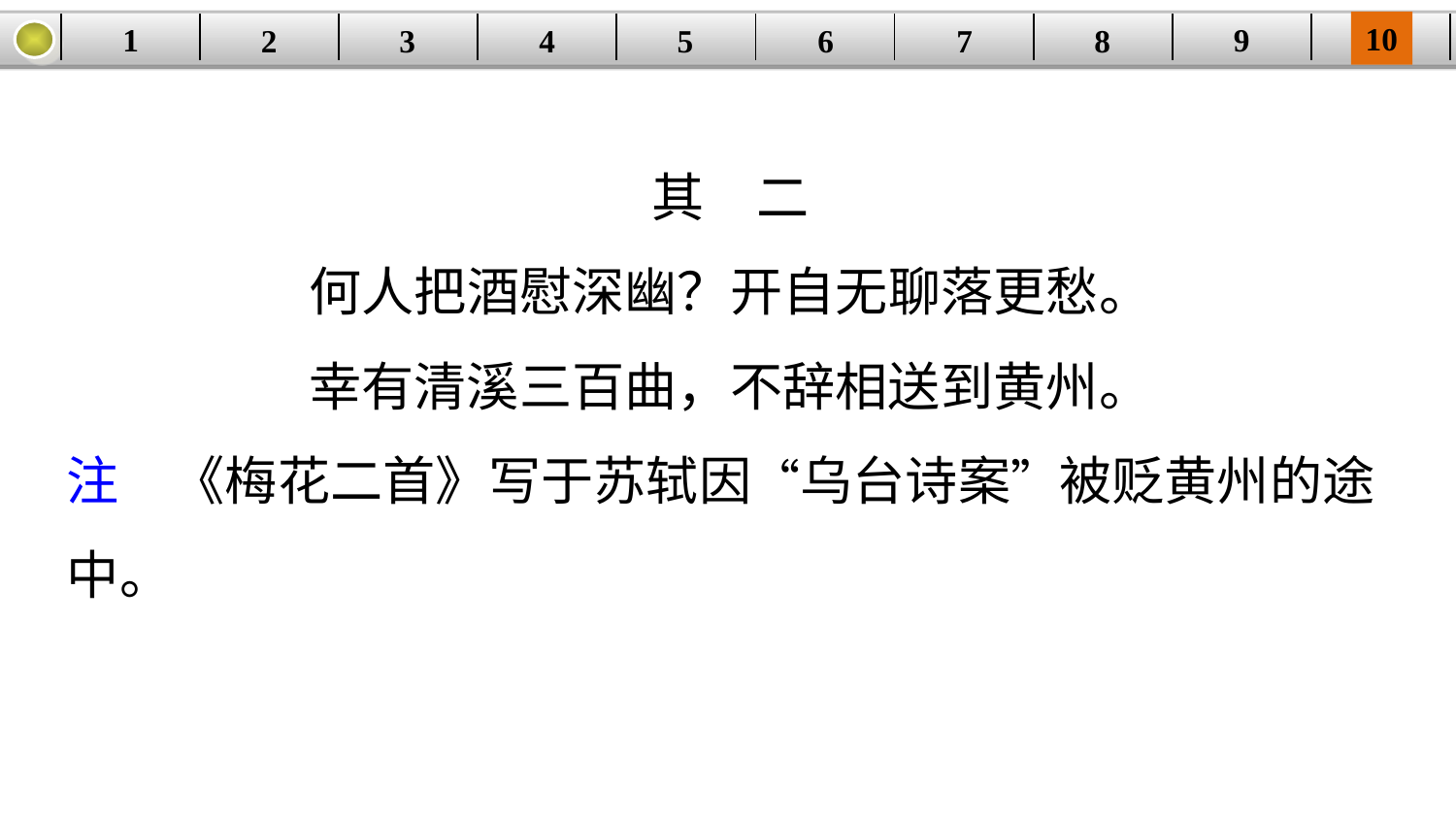

10

9
1
3
4
5
6
8
2
|  |  |  |  |  |  |  |  |  |  |
| --- | --- | --- | --- | --- | --- | --- | --- | --- | --- |
7

其　二
何人把酒慰深幽？开自无聊落更愁。
幸有清溪三百曲，不辞相送到黄州。
注　《梅花二首》写于苏轼因“乌台诗案”被贬黄州的途中。